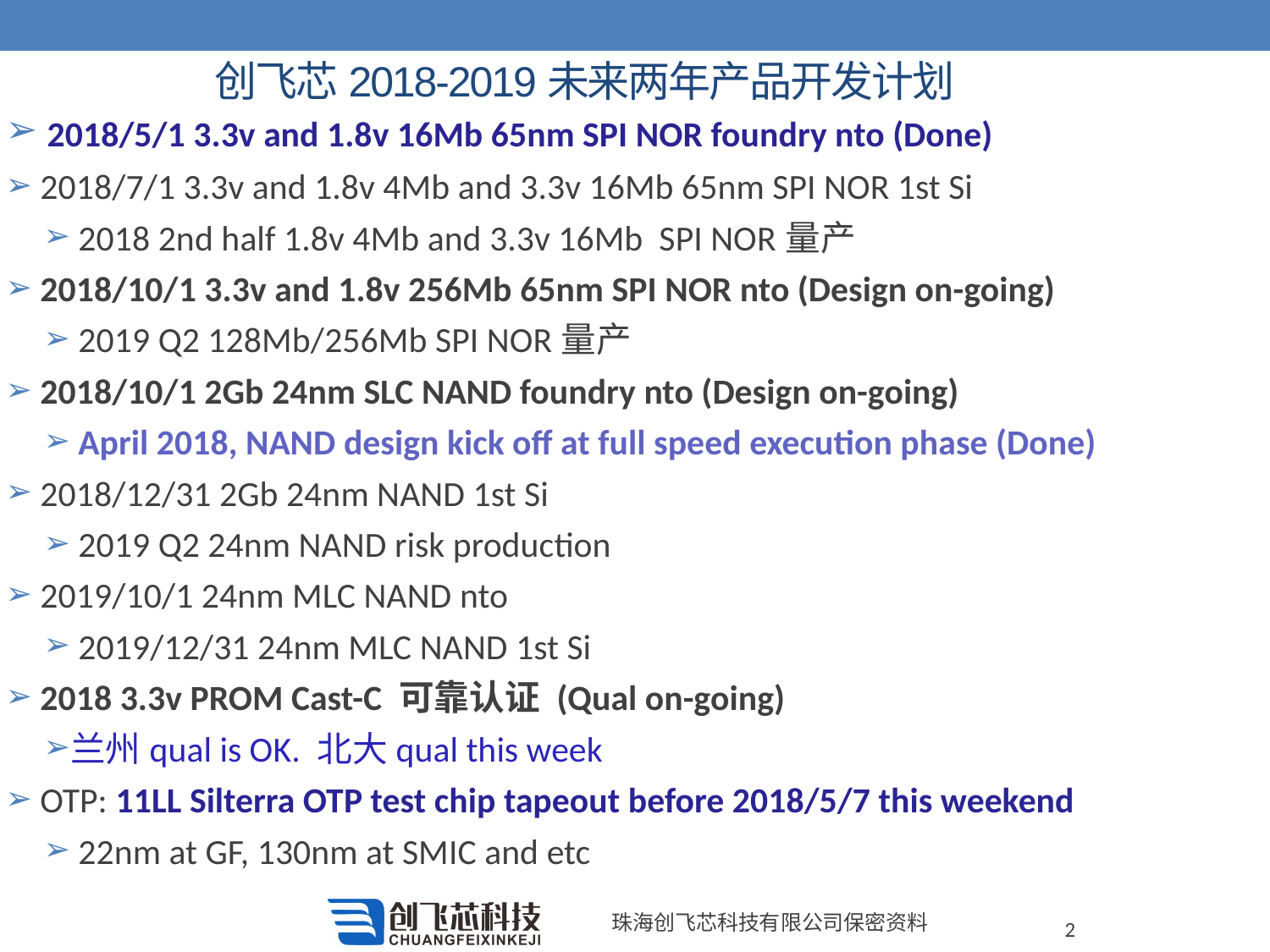

创飞芯2018-2019未来两年产品开发计划

 2018/5/1 3.3v and 1.8v 16Mb 65nm SPI NOR foundry nto (Done)
 2018/7/1 3.3v and 1.8v 4Mb and 3.3v 16Mb 65nm SPI NOR 1st Si
 2018 2nd half 1.8v 4Mb and 3.3v 16Mb  SPI NOR量产
 2018/10/1 3.3v and 1.8v 256Mb 65nm SPI NOR nto (Design on-going)
 2019 Q2 128Mb/256Mb SPI NOR量产
 2018/10/1 2Gb 24nm SLC NAND foundry nto (Design on-going)
 April 2018, NAND design kick off at full speed execution phase (Done)
 2018/12/31 2Gb 24nm NAND 1st Si
 2019 Q2 24nm NAND risk production
 2019/10/1 24nm MLC NAND nto
 2019/12/31 24nm MLC NAND 1st Si
 2018 3.3v PROM Cast-C 可靠认证 (Qual on-going)
兰州qual is OK. 北大qual this week
 OTP: 11LL Silterra OTP test chip tapeout before 2018/5/7 this weekend
 22nm at GF, 130nm at SMIC and etc

2